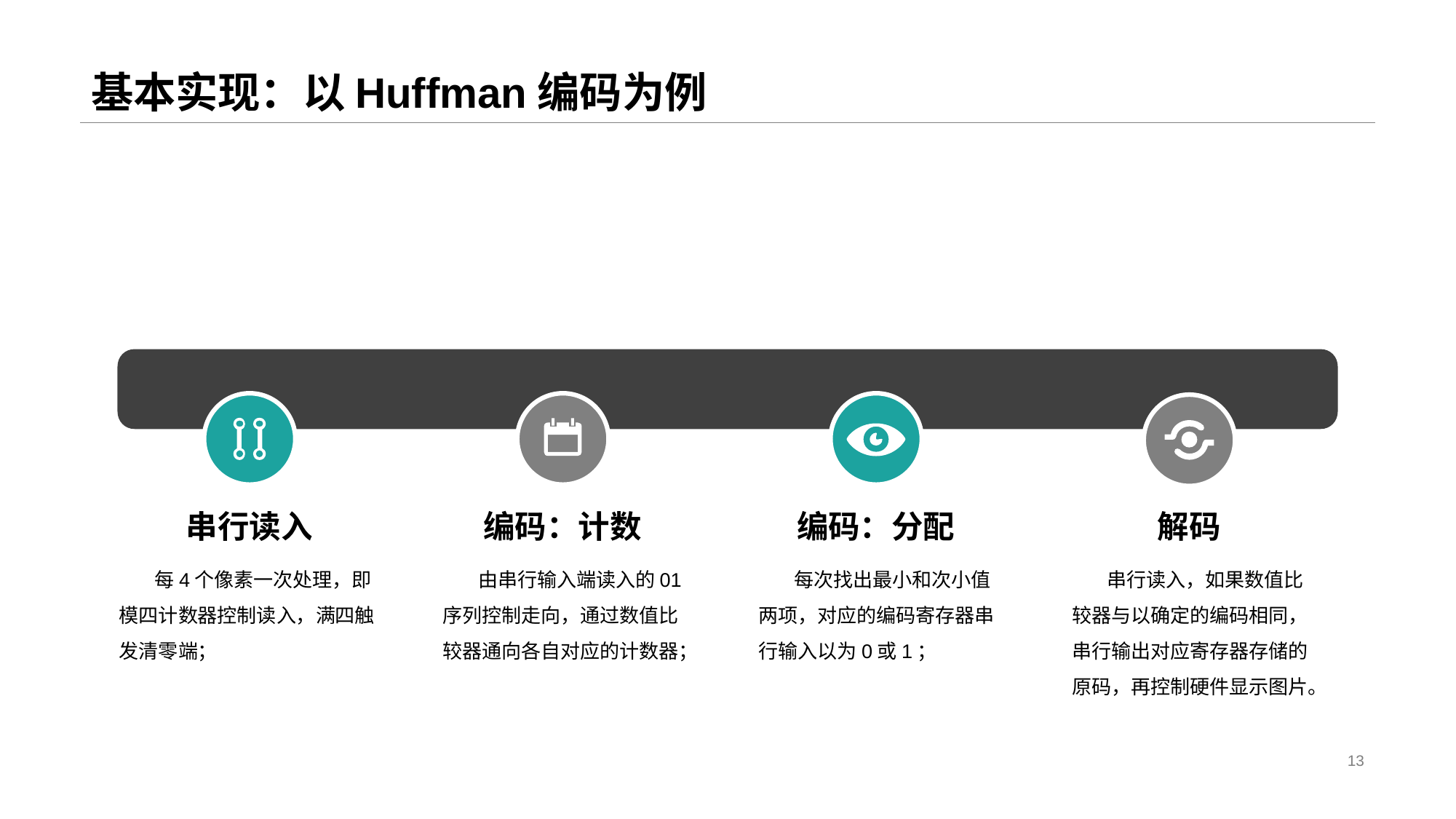

# 基本实现：以Huffman编码为例

串行读入
编码：计数
编码：分配
解码
       每4个像素一次处理，即模四计数器控制读入，满四触发清零端；
       由串行输入端读入的01序列控制走向，通过数值比较器通向各自对应的计数器；
       每次找出最小和次小值两项，对应的编码寄存器串行输入以为0或1；
       串行读入，如果数值比较器与以确定的编码相同，串行输出对应寄存器存储的原码，再控制硬件显示图片。
13